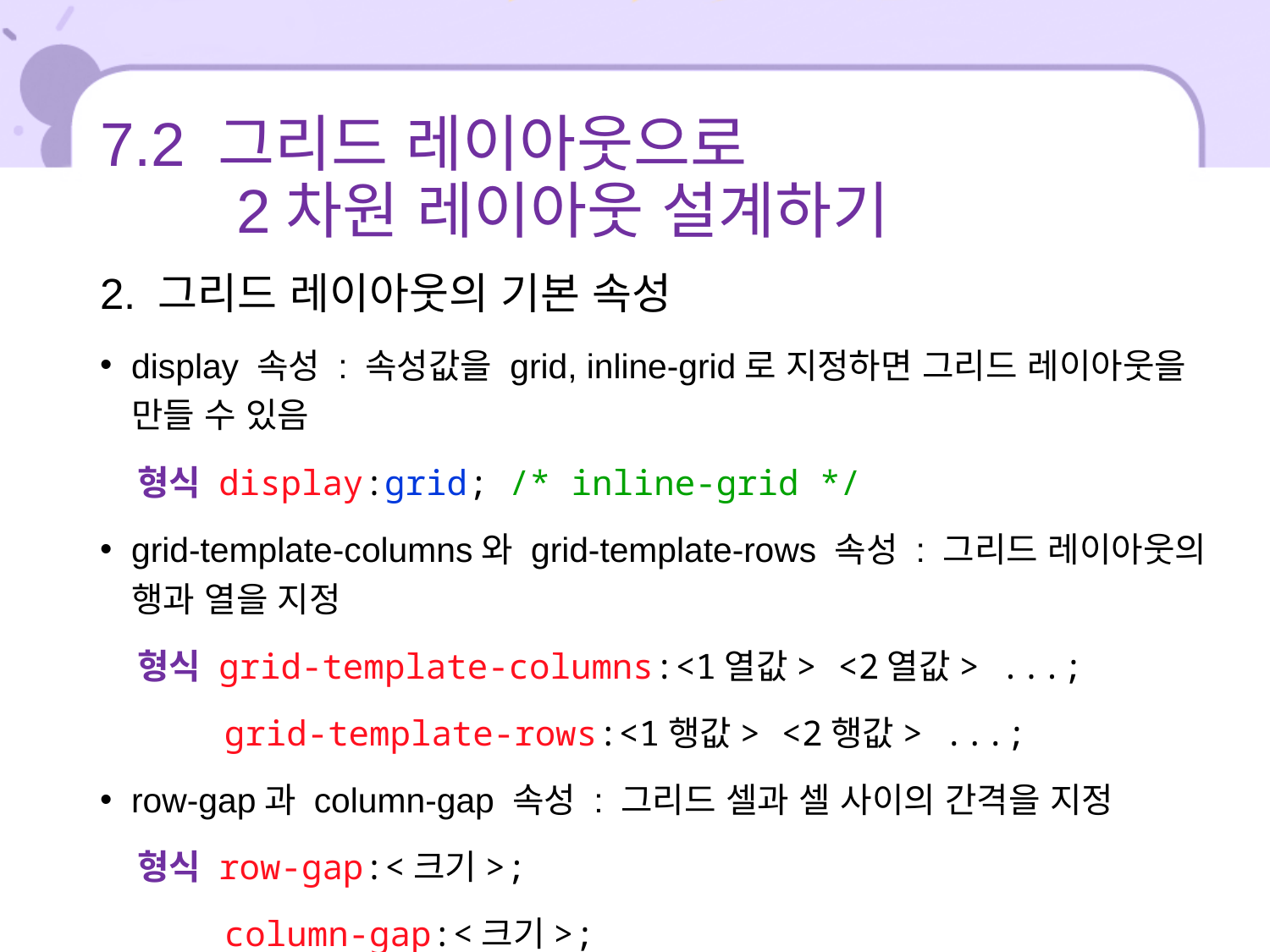

# 7.2 그리드 레이아웃으로 2차원 레이아웃 설계하기
2. 그리드 레이아웃의 기본 속성
display 속성 : 속성값을 grid, inline-grid로 지정하면 그리드 레이아웃을 만들 수 있음
   형식 display:grid; /* inline-grid */
grid-template-columns와 grid-template-rows 속성 : 그리드 레이아웃의 행과 열을 지정
   형식 grid-template-columns:<1열값> <2열값> ...;
      grid-template-rows:<1행값> <2행값> ...;
row-gap과 column-gap 속성 : 그리드 셀과 셀 사이의 간격을 지정
   형식 row-gap:<크기>;
      column-gap:<크기>;